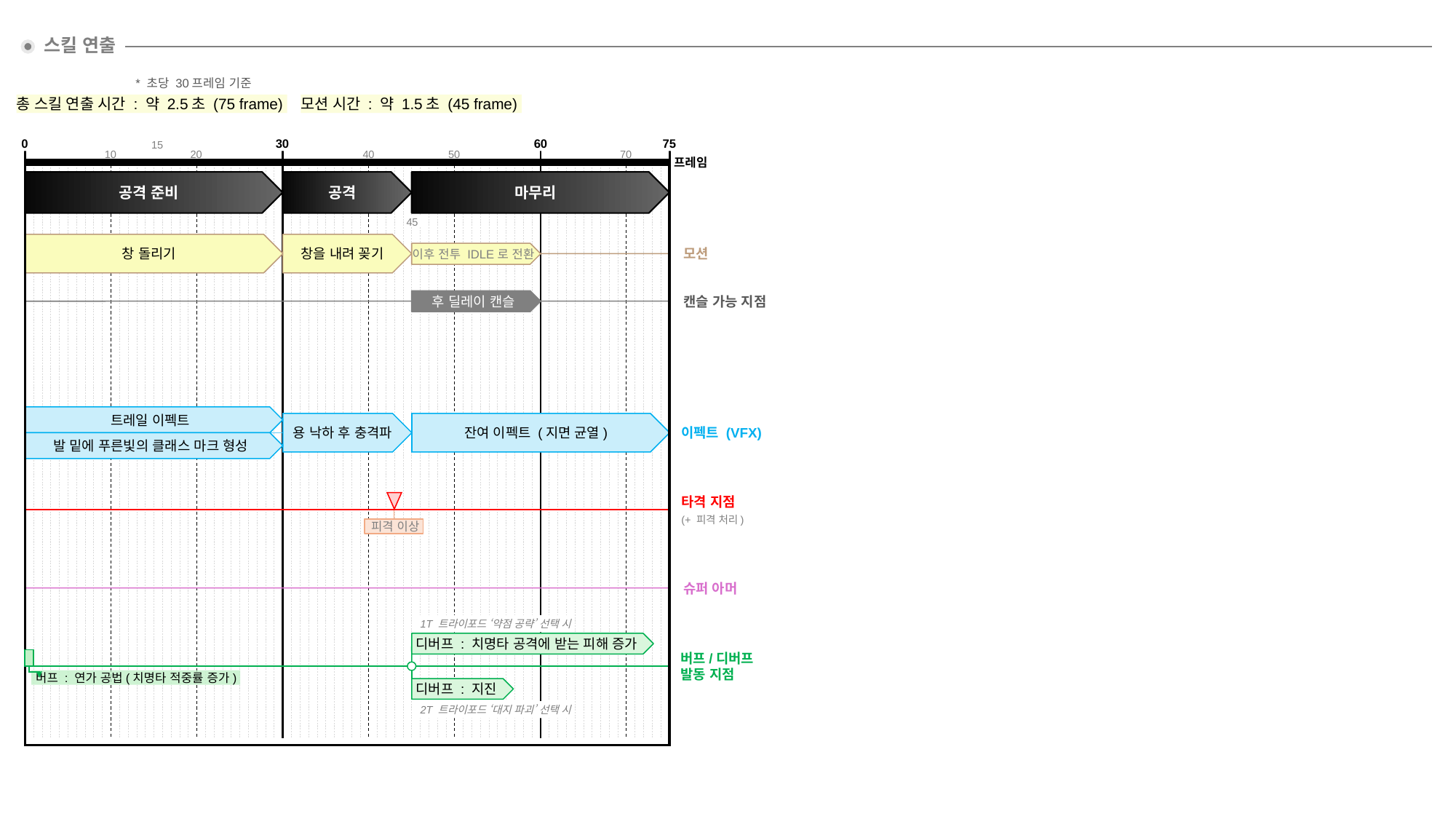

스킬 연출

* 초당 30프레임 기준
총 스킬 연출 시간 : 약 2.5초 (75 frame)
모션 시간 : 약 1.5초 (45 frame)
15
70
10
20
40
50
75
0
30
60
프레임

공격
마무리
공격 준비
45
창 돌리기
창을 내려 꽂기
이후 전투 IDLE로 전환
모션
후 딜레이 캔슬
캔슬 가능 지점
트레일 이펙트
발 밑에 푸른빛의 클래스 마크 형성
용 낙하 후 충격파
잔여 이펙트 (지면 균열)
이펙트 (VFX)

 피격 이상
타격 지점

(+ 피격 처리)
슈퍼 아머
1T 트라이포드 ‘약점 공략’ 선택 시
디버프 : 치명타 공격에 받는 피해 증가
버프/디버프
발동 지점

버프 : 연가 공법(치명타 적중률 증가)

디버프 : 지진
2T 트라이포드 ‘대지 파괴’ 선택 시